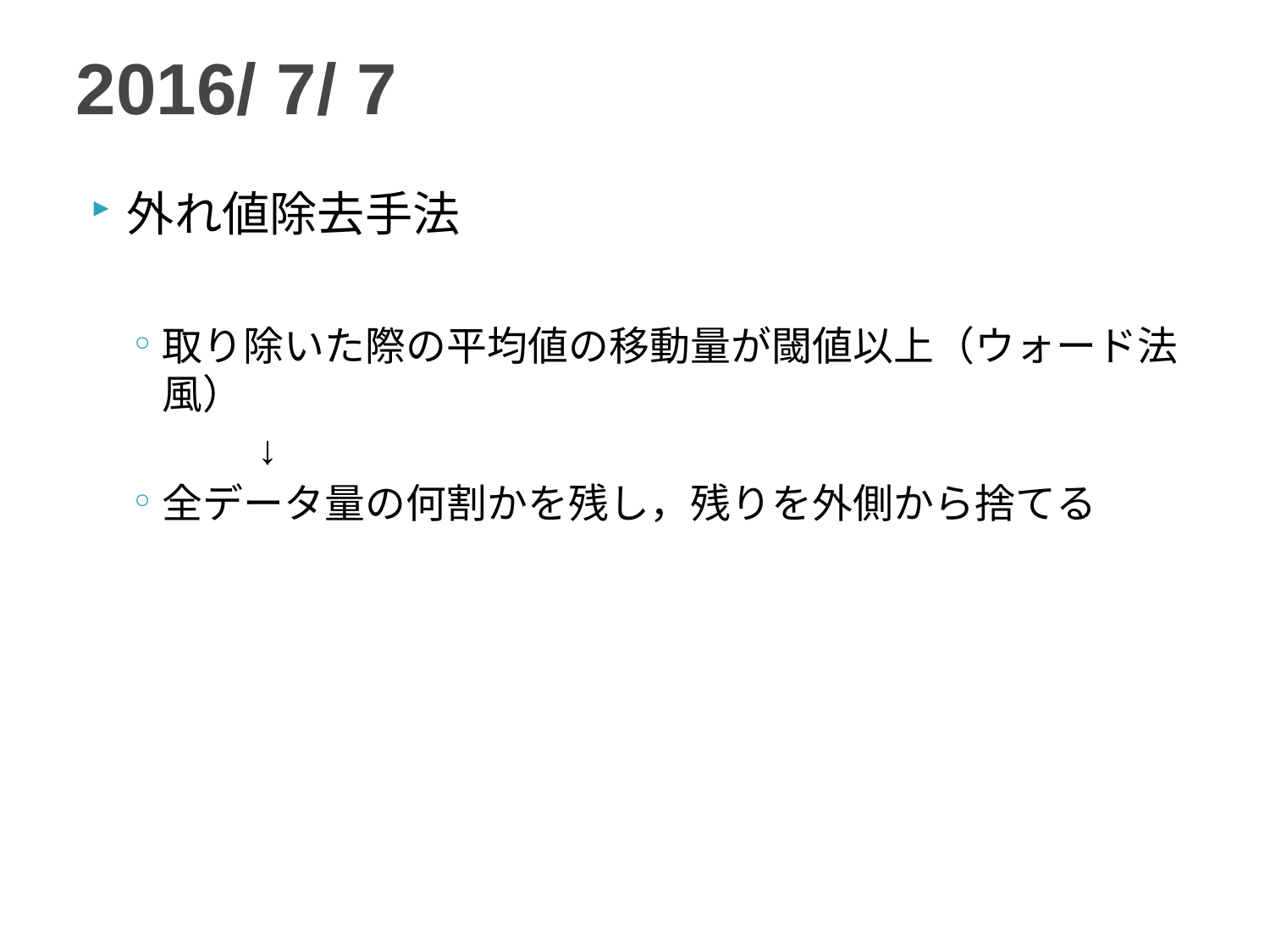

# 2016/ 7/ 7
外れ値除去手法

取り除いた際の平均値の移動量が閾値以上（ウォード法風）
	↓
全データ量の何割かを残し，残りを外側から捨てる